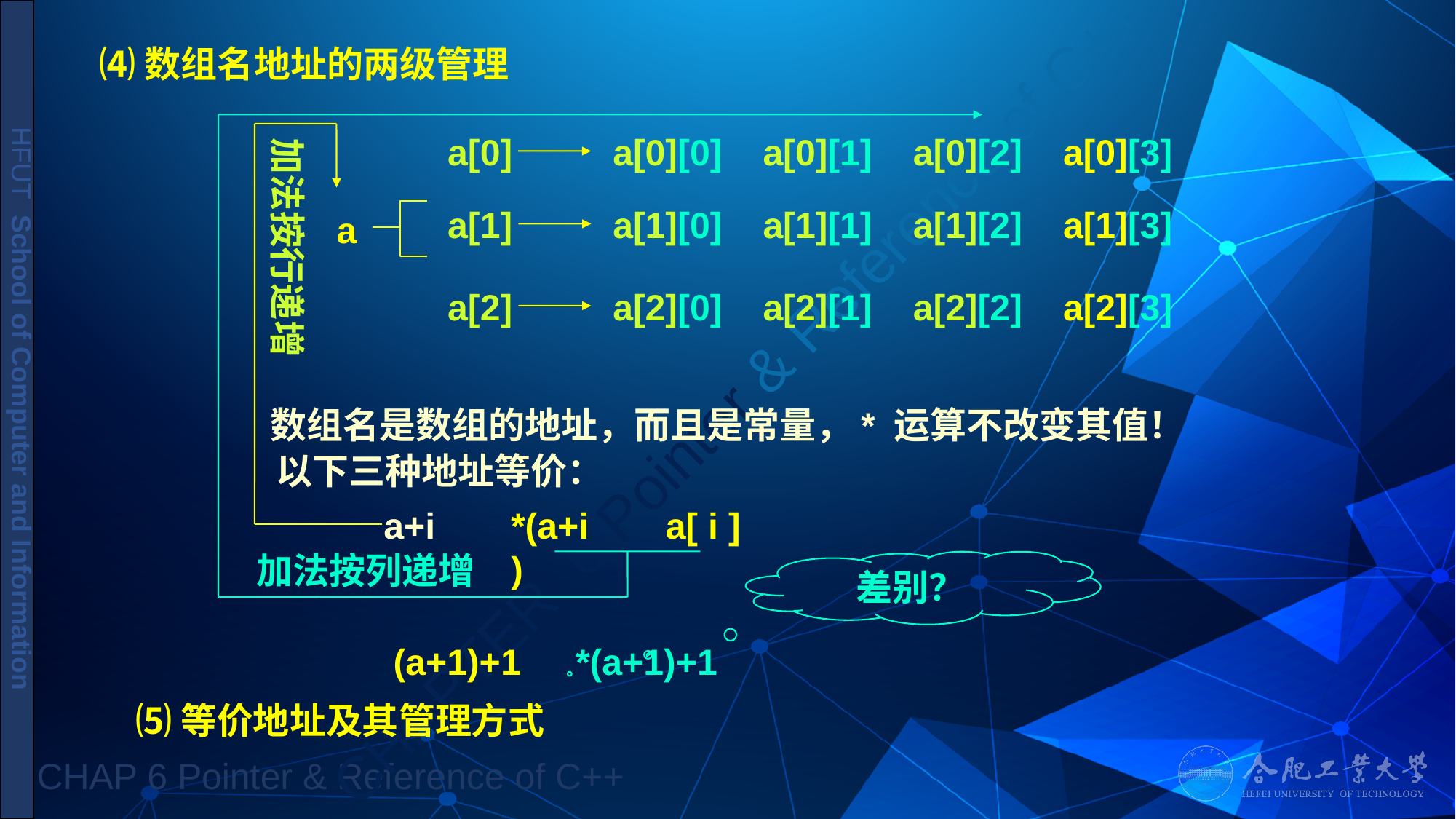

# ⑷数组名地址的两级管理

a[0]
a[0][0]    a[0][1]    a[0][2]    a[0][3]
加法按行递增

a[1]
a[1][0]    a[1][1]    a[1][2]    a[1][3]

a

a[2]
a[2][0]    a[2][1]    a[2][2]    a[2][3]

数组名是数组的地址，而且是常量，* 运算不改变其值！
以下三种地址等价：
a+i
*(a+i)
a[ i ]

加法按列递增

差别？

(a+1)+1
*(a+1)+1
⑸等价地址及其管理方式